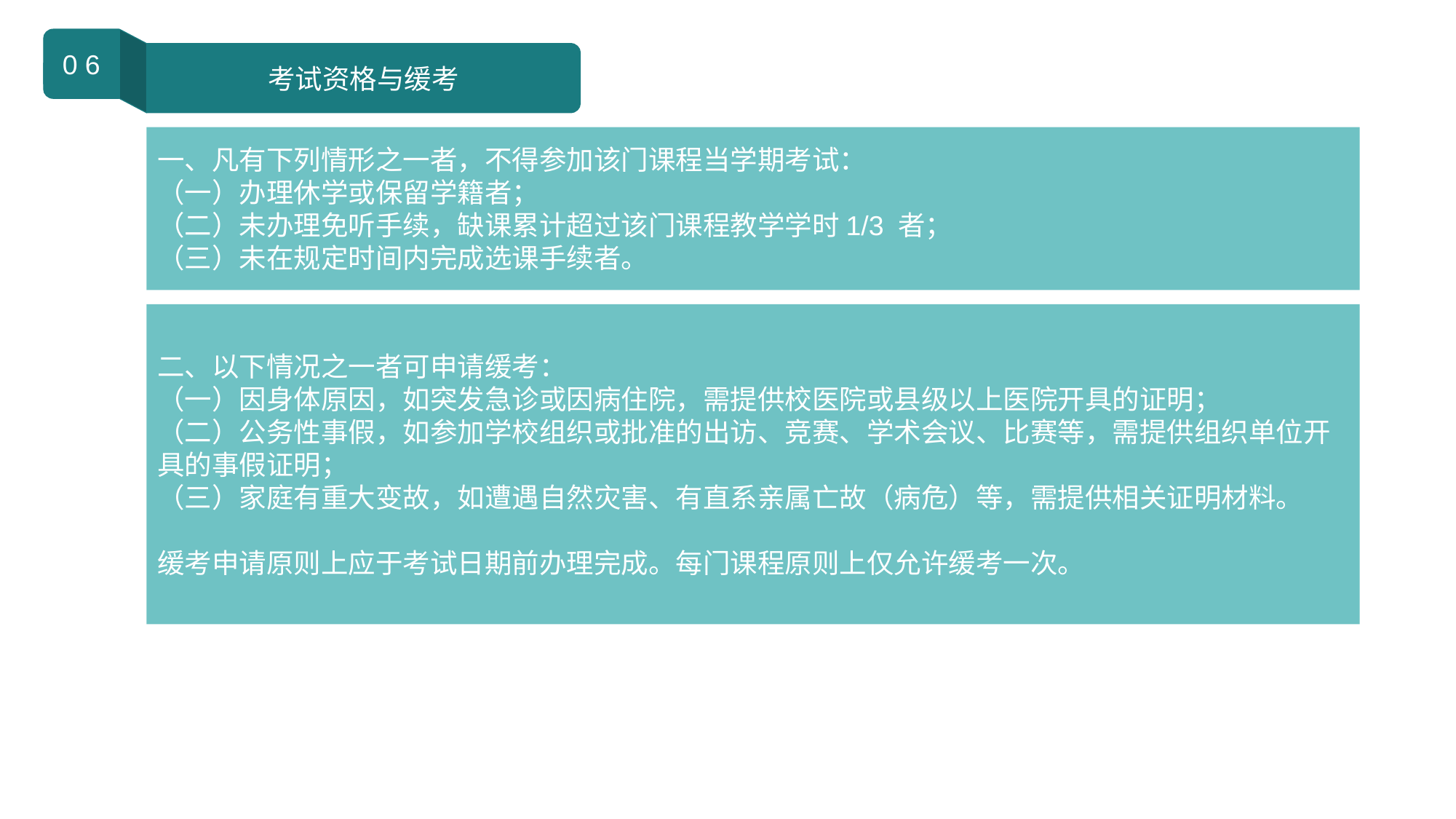

0 6

考试资格与缓考
一、凡有下列情形之一者，不得参加该门课程当学期考试：
（一）办理休学或保留学籍者；
（二）未办理免听手续，缺课累计超过该门课程教学学时1/3 者；
（三）未在规定时间内完成选课手续者。
试卷评阅结束后2周内提交以下材料：
二、以下情况之一者可申请缓考：
（一）因身体原因，如突发急诊或因病住院，需提供校医院或县级以上医院开具的证明；
（二）公务性事假，如参加学校组织或批准的出访、竞赛、学术会议、比赛等，需提供组织单位开具的事假证明；
（三）家庭有重大变故，如遭遇自然灾害、有直系亲属亡故（病危）等，需提供相关证明材料。

缓考申请原则上应于考试日期前办理完成。每门课程原则上仅允许缓考一次。